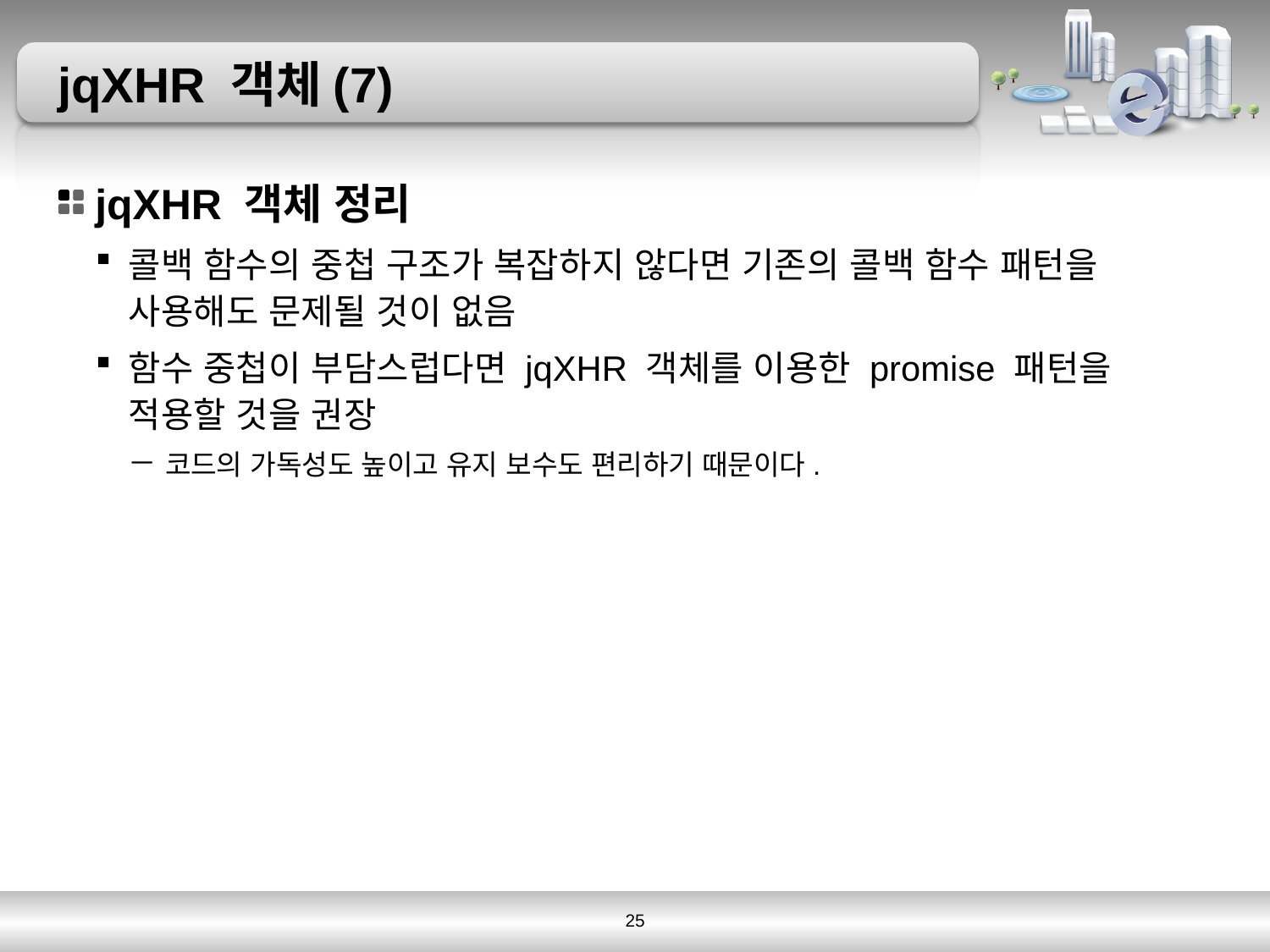

# jqXHR 객체(7)
jqXHR 객체 정리
콜백 함수의 중첩 구조가 복잡하지 않다면 기존의 콜백 함수 패턴을 사용해도 문제될 것이 없음
함수 중첩이 부담스럽다면 jqXHR 객체를 이용한 promise 패턴을 적용할 것을 권장
코드의 가독성도 높이고 유지 보수도 편리하기 때문이다.